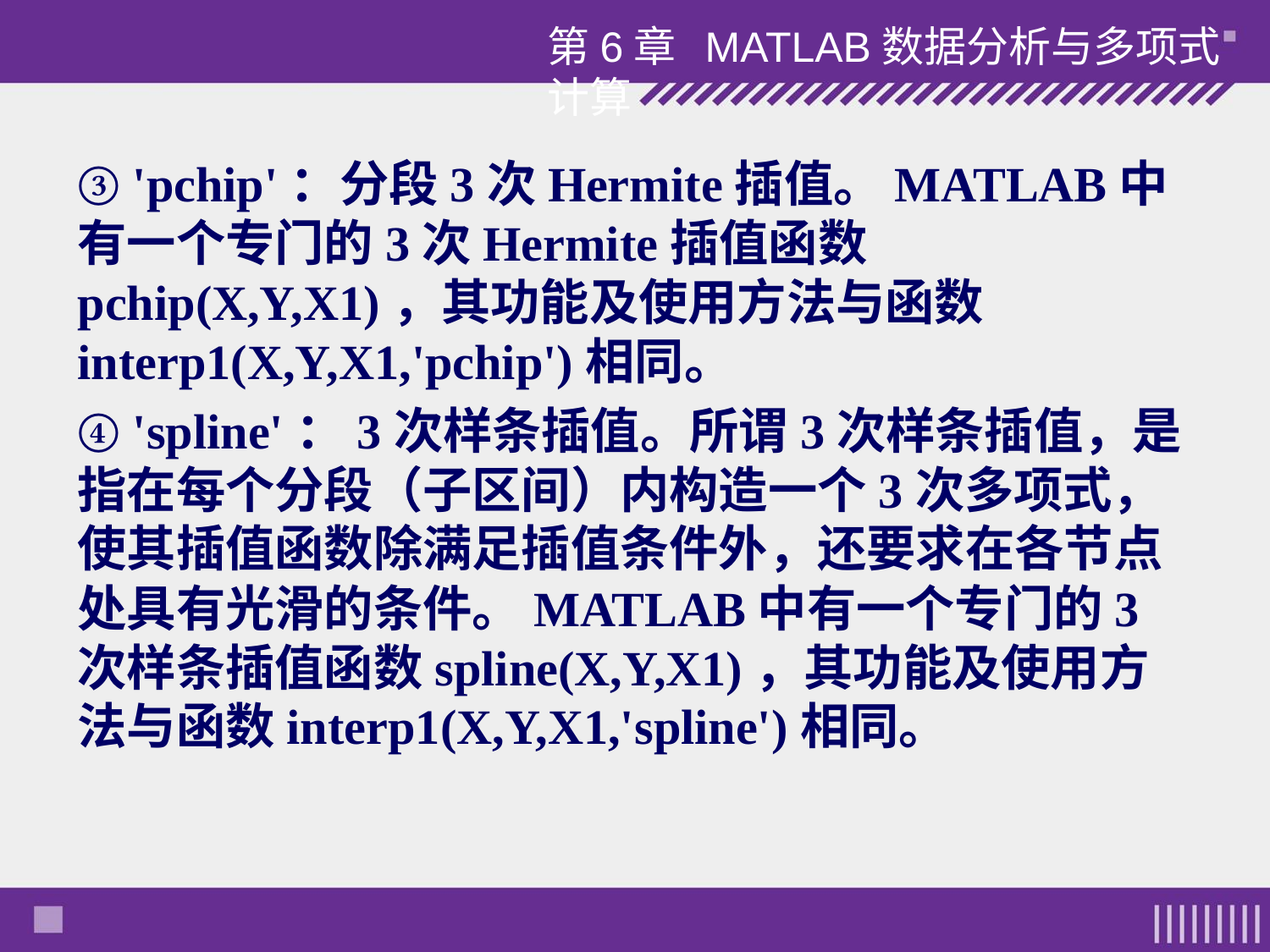

第6章  MATLAB数据分析与多项式计算
③ 'pchip'：分段3次Hermite插值。MATLAB中有一个专门的3次Hermite插值函数pchip(X,Y,X1)，其功能及使用方法与函数interp1(X,Y,X1,'pchip')相同。
④ 'spline'：3次样条插值。所谓3次样条插值，是指在每个分段（子区间）内构造一个3次多项式，使其插值函数除满足插值条件外，还要求在各节点处具有光滑的条件。MATLAB中有一个专门的3次样条插值函数spline(X,Y,X1)，其功能及使用方法与函数interp1(X,Y,X1,'spline')相同。